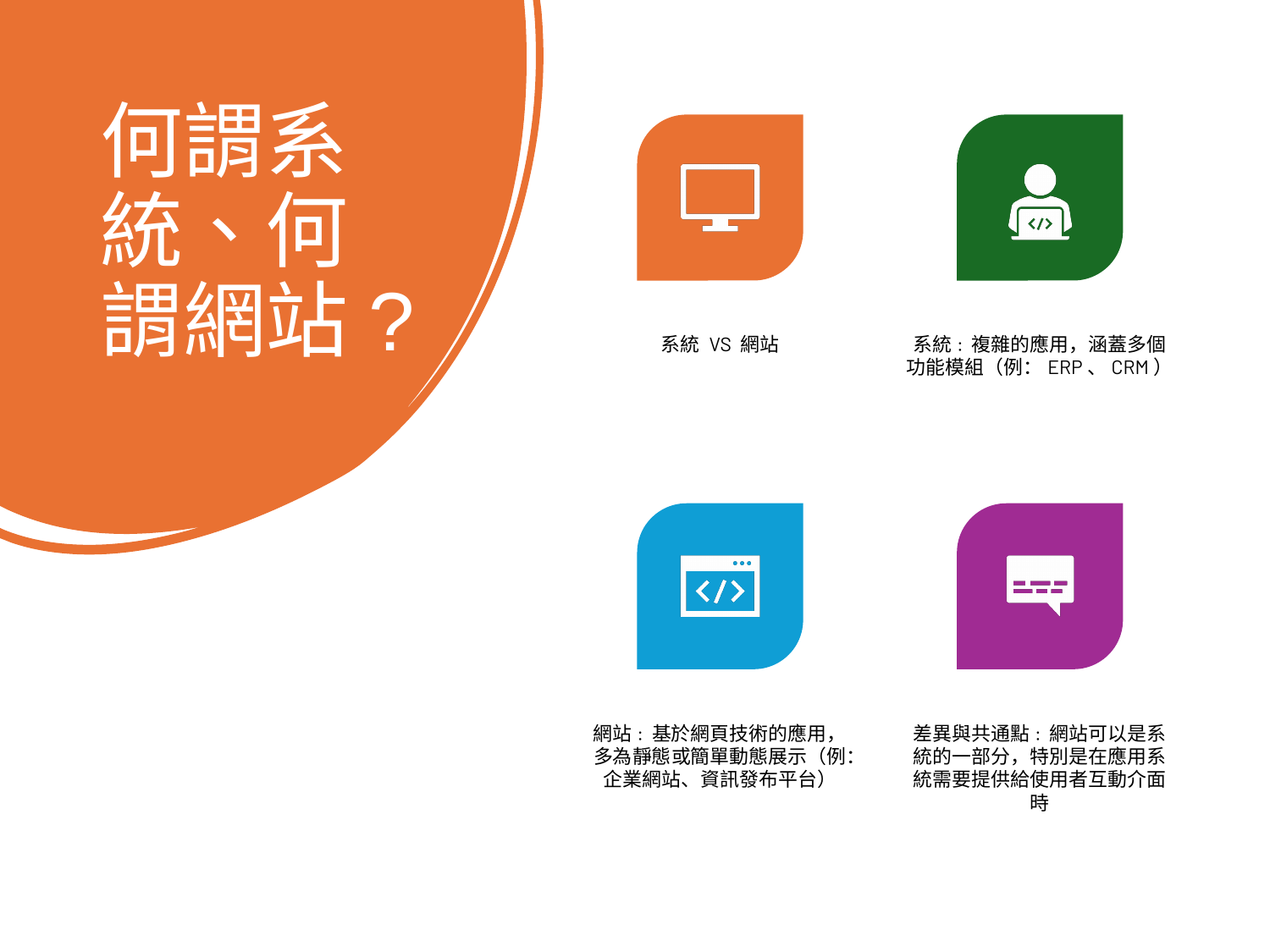

系統 vs 網站
系統: 複雜的應用，涵蓋多個功能模組（例：ERP、CRM）
網站: 基於網頁技術的應用，多為靜態或簡單動態展示（例：企業網站、資訊發布平台）
差異與共通點: 網站可以是系統的一部分，特別是在應用系統需要提供給使用者互動介面時
# 何謂系統、何謂網站?